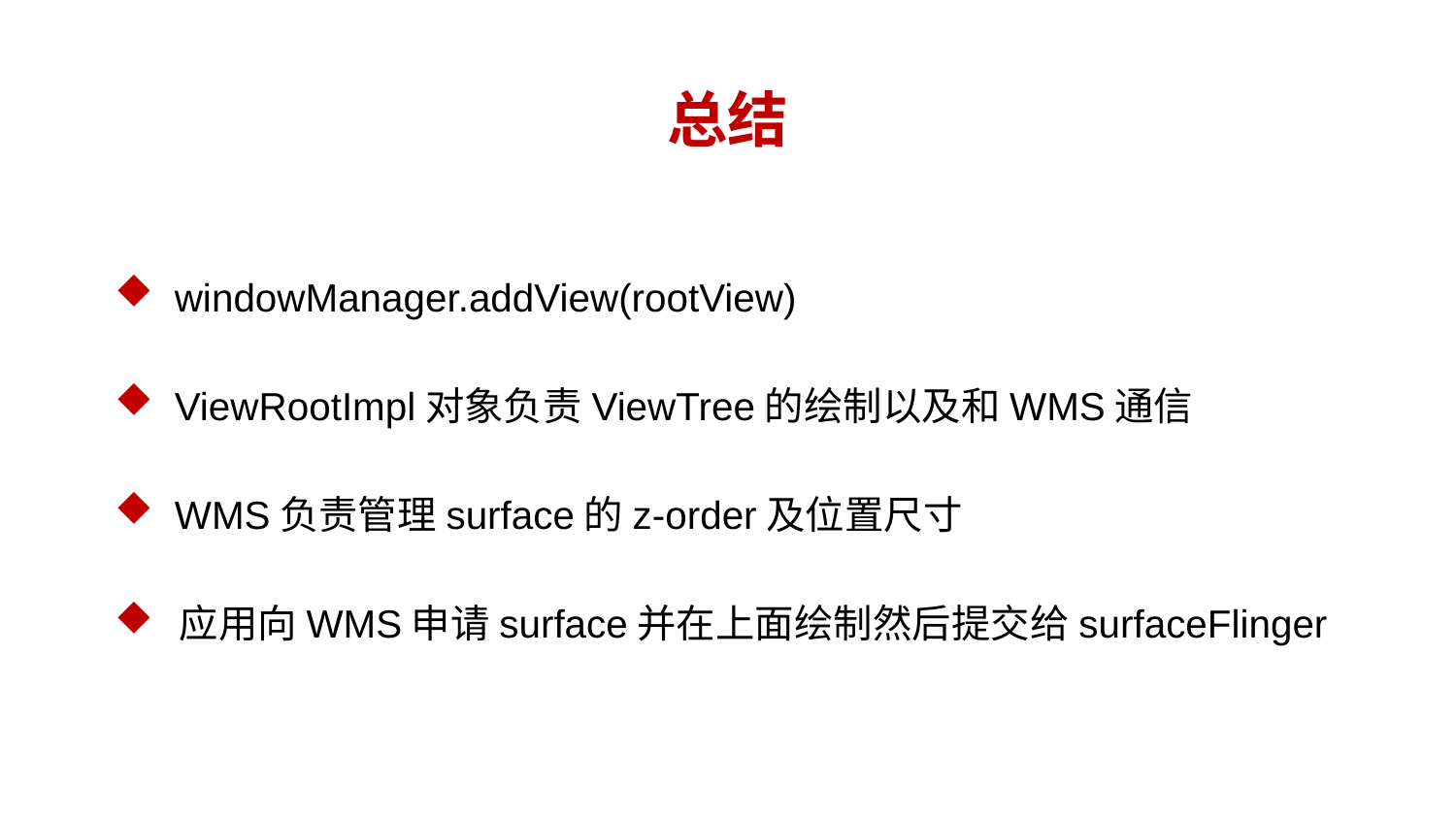

# 总结
  windowManager.addView(rootView)
  ViewRootImpl对象负责ViewTree的绘制以及和WMS通信
  WMS负责管理surface的z-order及位置尺寸
  应用向WMS申请surface并在上面绘制然后提交给surfaceFlinger